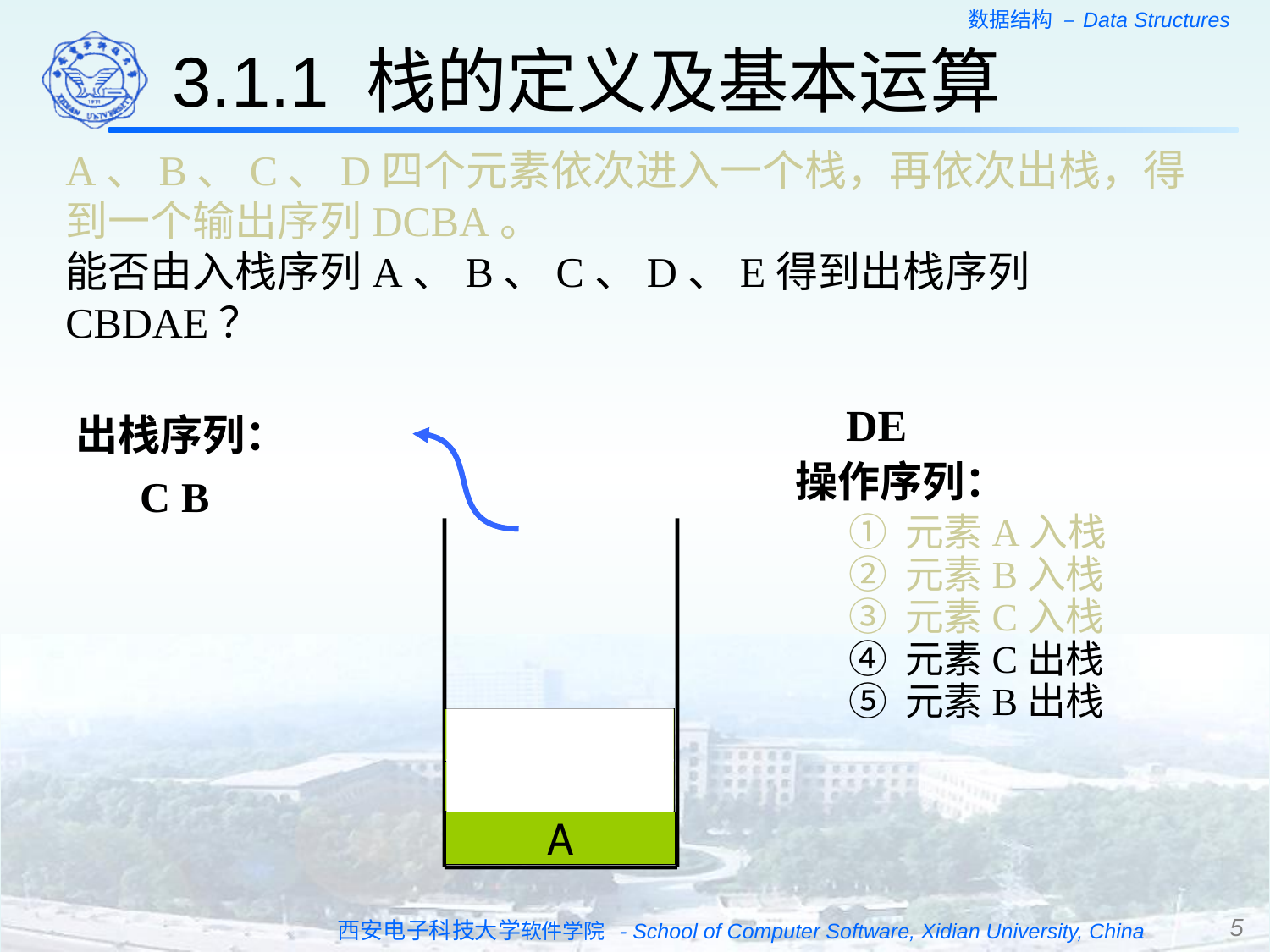

3.1.1 栈的定义及基本运算
A、B、C、D四个元素依次进入一个栈，再依次出栈，得到一个输出序列DCBA。
能否由入栈序列A、B、C、D、E得到出栈序列CBDAE？
        DE
出栈序列：

操作序列：
C
B
① 元素A入栈

② 元素B入栈
③ 元素C入栈
④ 元素C出栈
⑤ 元素B出栈
C

B

A
5